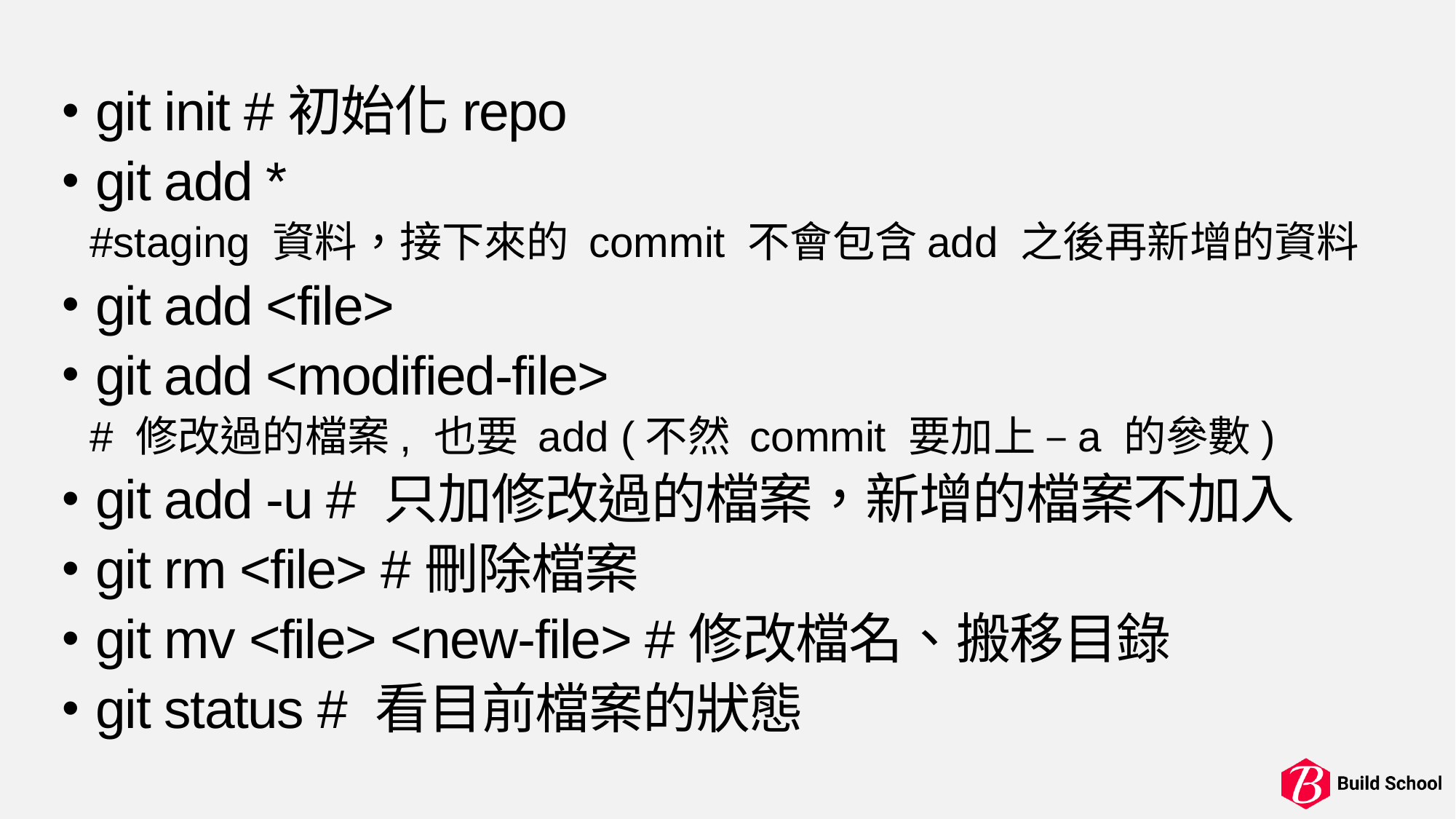

git init #初始化repo
git add *
#staging 資料，接下來的 commit 不會包含add 之後再新增的資料
git add <file>
git add <modified-file>
# 修改過的檔案, 也要 add (不然 commit 要加上 –a 的參數)
git add -u # 只加修改過的檔案，新增的檔案不加入
git rm <file> #刪除檔案
git mv <file> <new-file> #修改檔名、搬移目錄
git status # 看目前檔案的狀態